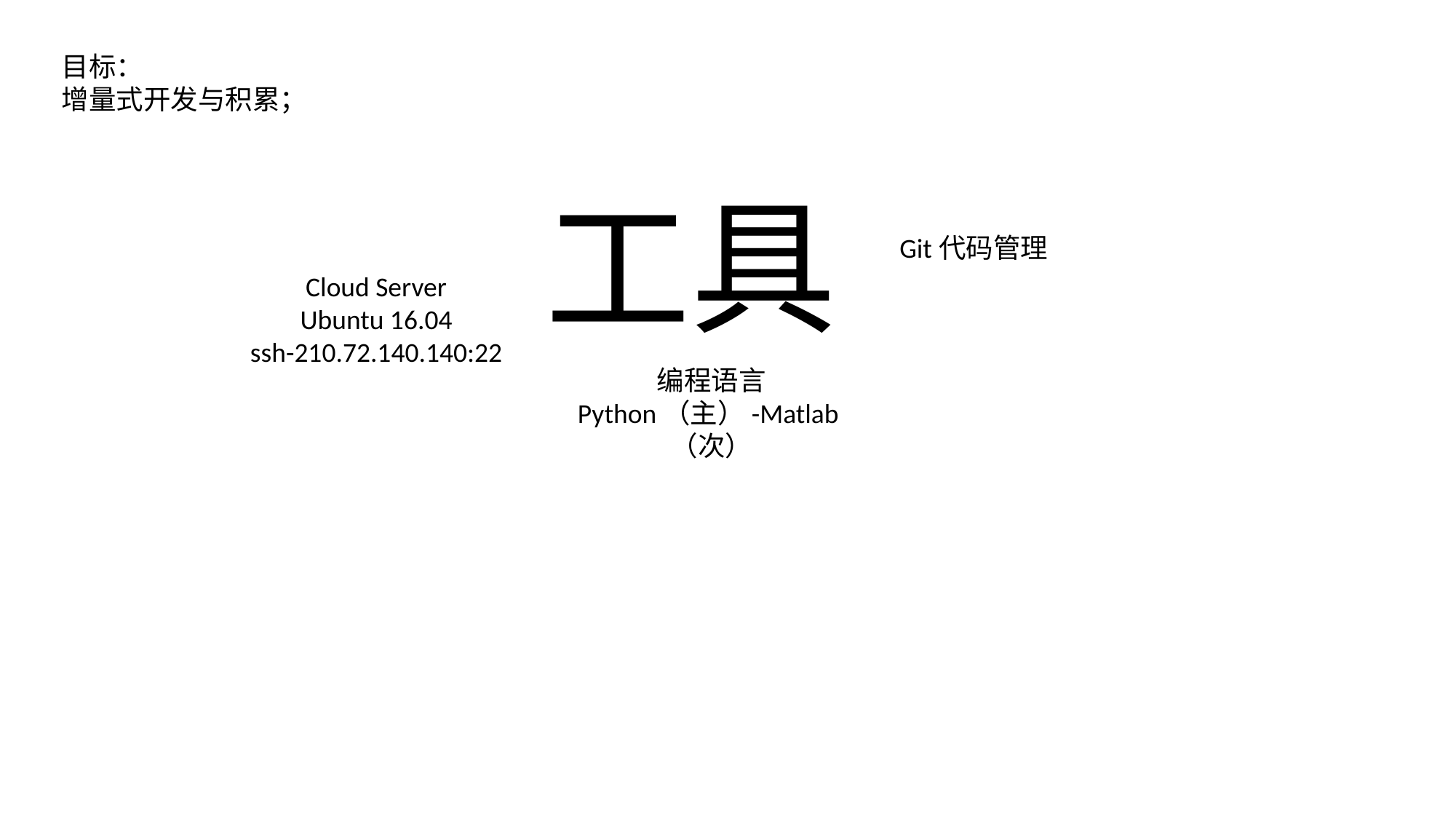

目标：
增量式开发与积累；
工具
Git代码管理
Cloud Server
Ubuntu 16.04
ssh-210.72.140.140:22
编程语言
Python（主）-Matlab（次）